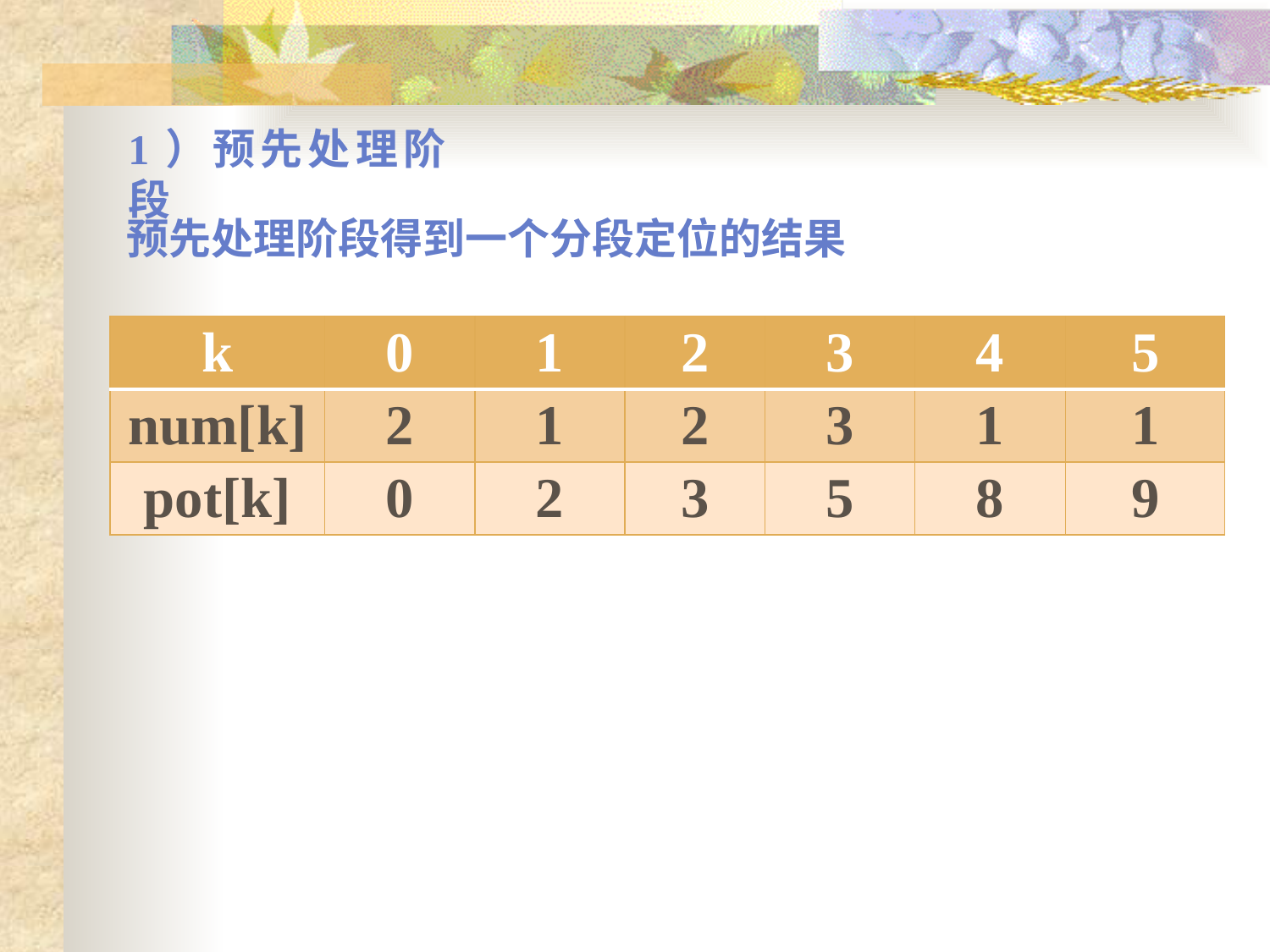

1）预先处理阶段
预先处理阶段得到一个分段定位的结果
| k | 0 | 1 | 2 | 3 | 4 | 5 |
| --- | --- | --- | --- | --- | --- | --- |
| num[k] | 2 | 1 | 2 | 3 | 1 | 1 |
| pot[k] | 0 | 2 | 3 | 5 | 8 | 9 |